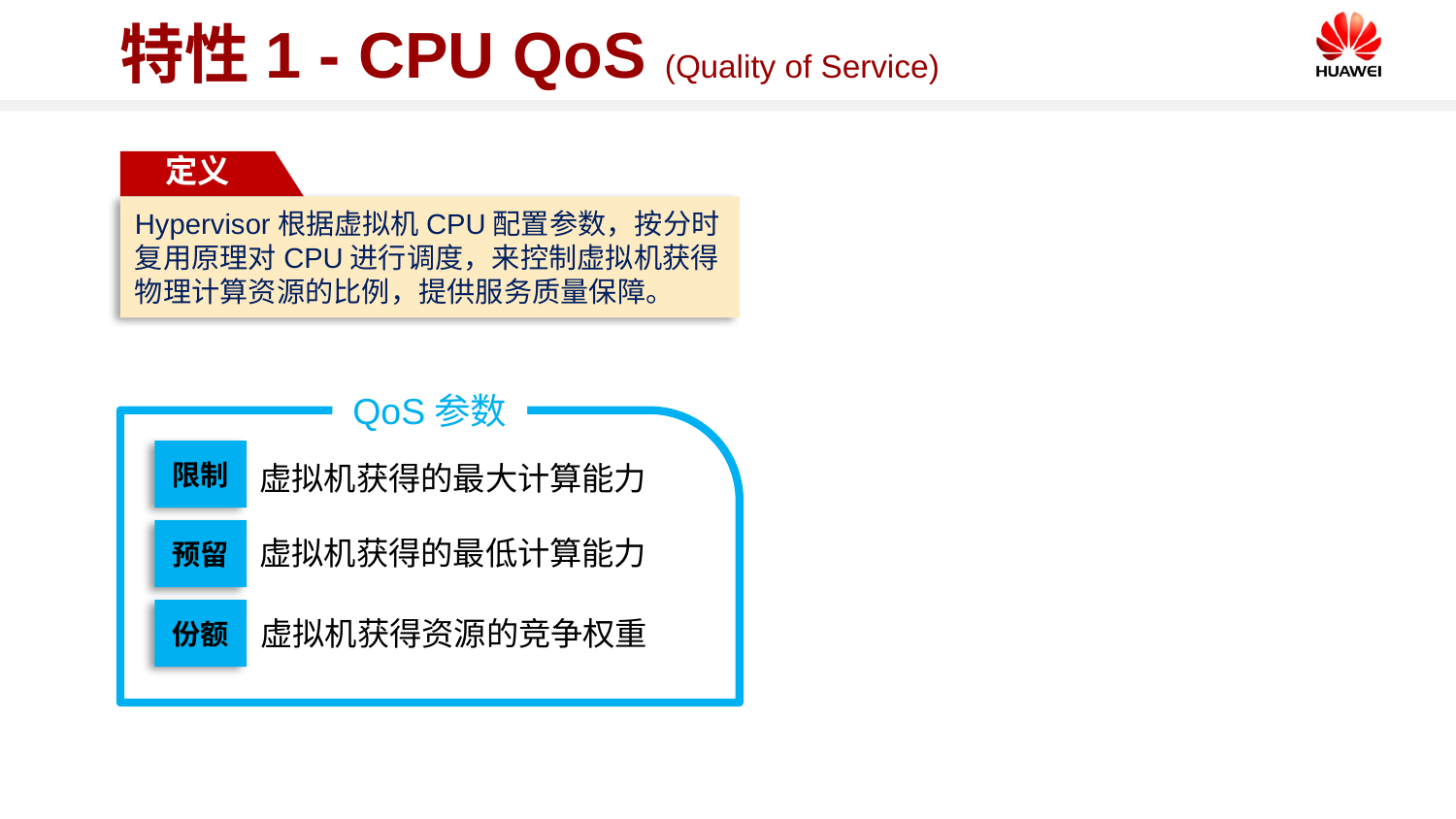

# 特性1 - CPU QoS (Quality of Service)
定义

Hypervisor根据虚拟机CPU配置参数，按分时复用原理对CPU进行调度，来控制虚拟机获得物理计算资源的比例，提供服务质量保障。
QoS参数

限制
虚拟机获得的最大计算能力
预留
虚拟机获得的最低计算能力
份额
虚拟机获得资源的竞争权重